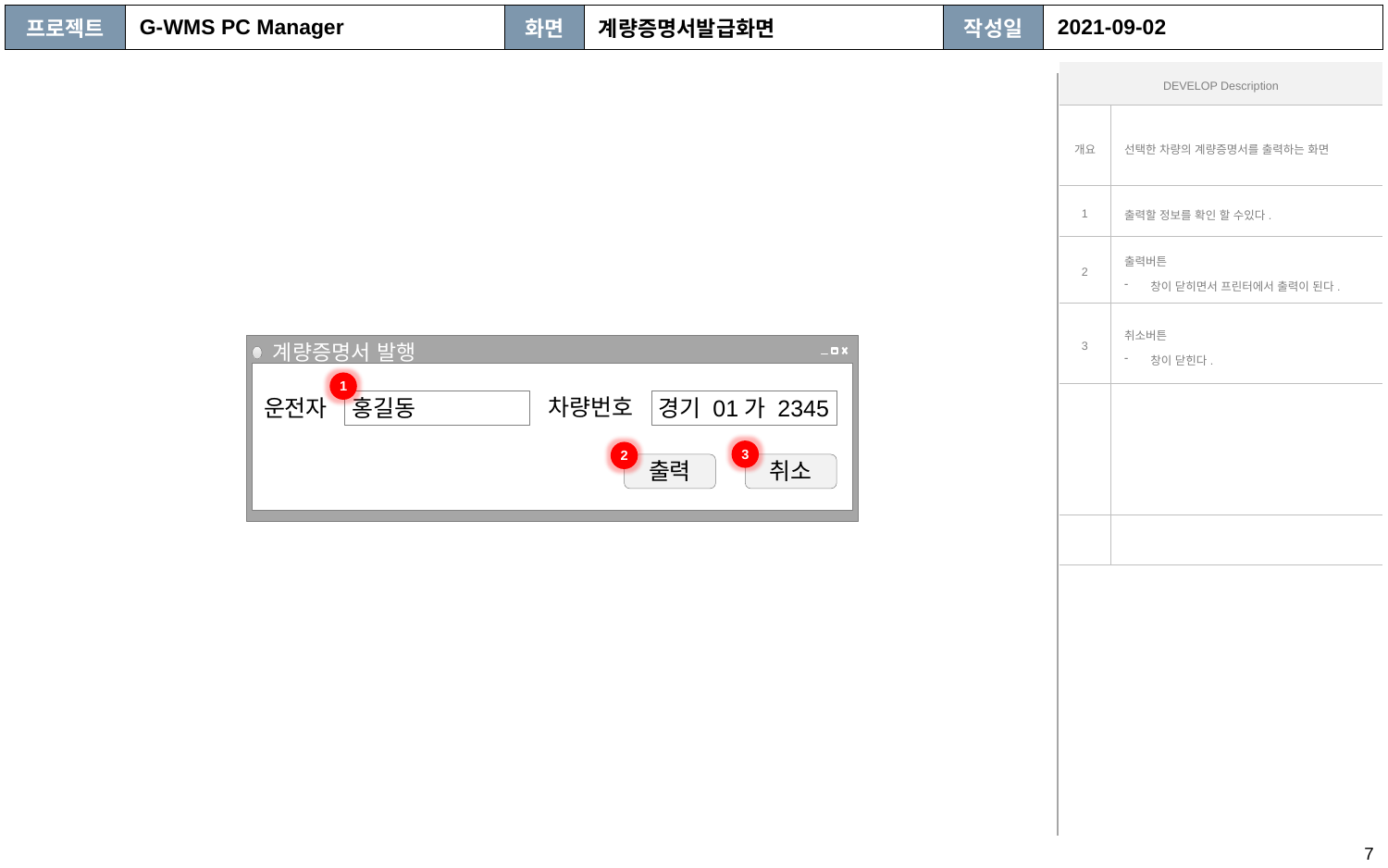

| 프로젝트 | G-WMS PC Manager | 화면 | 계량증명서발급화면 | 작성일 | 2021-09-02 |
| --- | --- | --- | --- | --- | --- |
| DEVELOP Description |  |
| --- | --- |
| 개요 | 선택한 차량의 계량증명서를 출력하는 화면 |
| 1 | 출력할 정보를 확인 할 수있다. |
| 2 | 출력버튼 창이 닫히면서 프린터에서 출력이 된다. |
| 3 | 취소버튼 창이 닫힌다. |
|  |  |
|  |  |

계량증명서 발행

1

차량번호
홍길동
경기 01가 2345
운전자
3

2

출력
취소